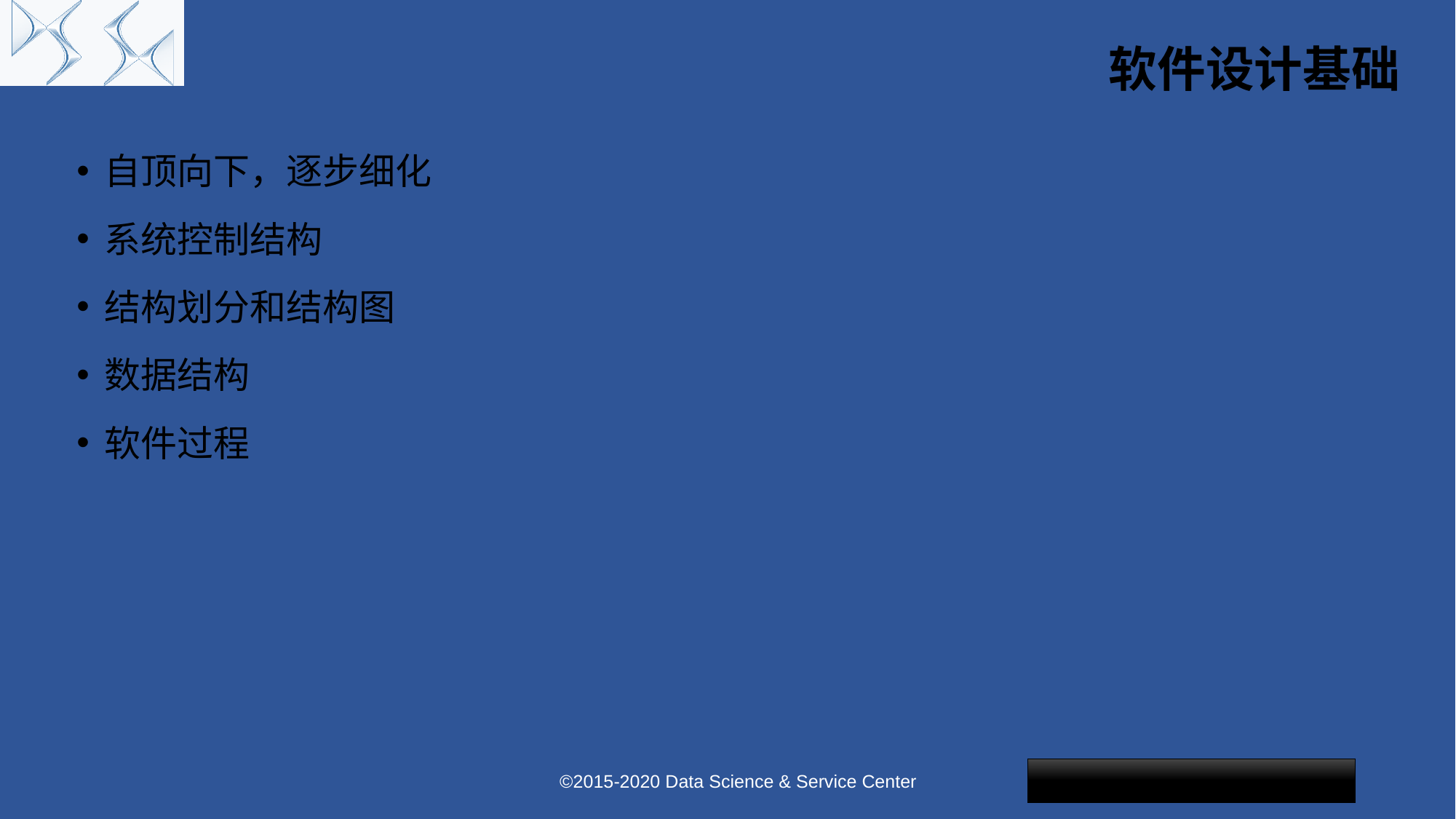

# 软件设计基础
自顶向下，逐步细化
系统控制结构
结构划分和结构图
数据结构
软件过程

©2015-2020 Data Science & Service Center
40